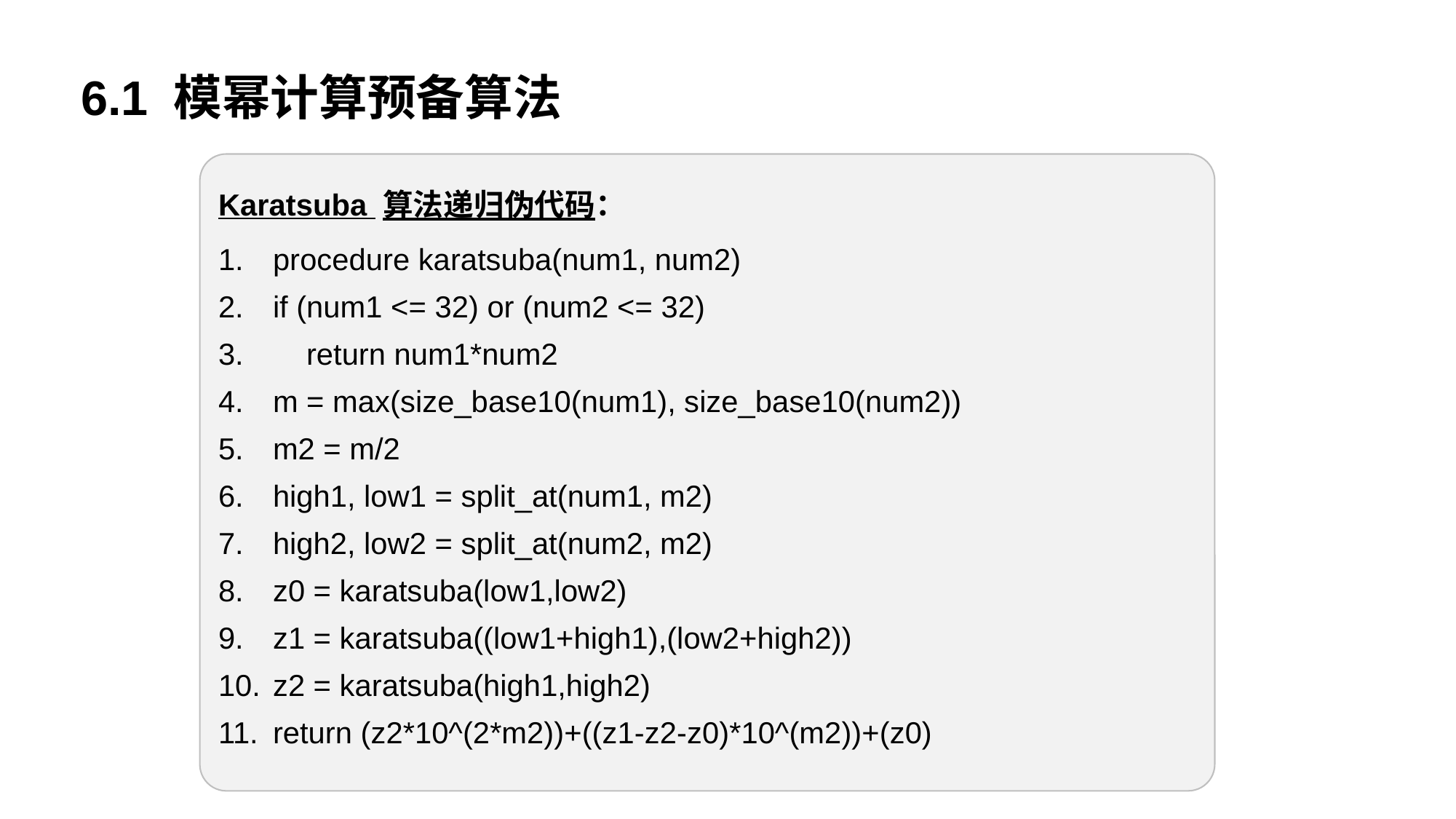

6.1 模幂计算预备算法
Karatsuba 算法递归伪代码：
procedure karatsuba(num1, num2)
if (num1 <= 32) or (num2 <= 32)
    return num1*num2
m = max(size_base10(num1), size_base10(num2))
m2 = m/2
high1, low1 = split_at(num1, m2)
high2, low2 = split_at(num2, m2)
z0 = karatsuba(low1,low2)
z1 = karatsuba((low1+high1),(low2+high2))
z2 = karatsuba(high1,high2)
return (z2*10^(2*m2))+((z1-z2-z0)*10^(m2))+(z0)

7